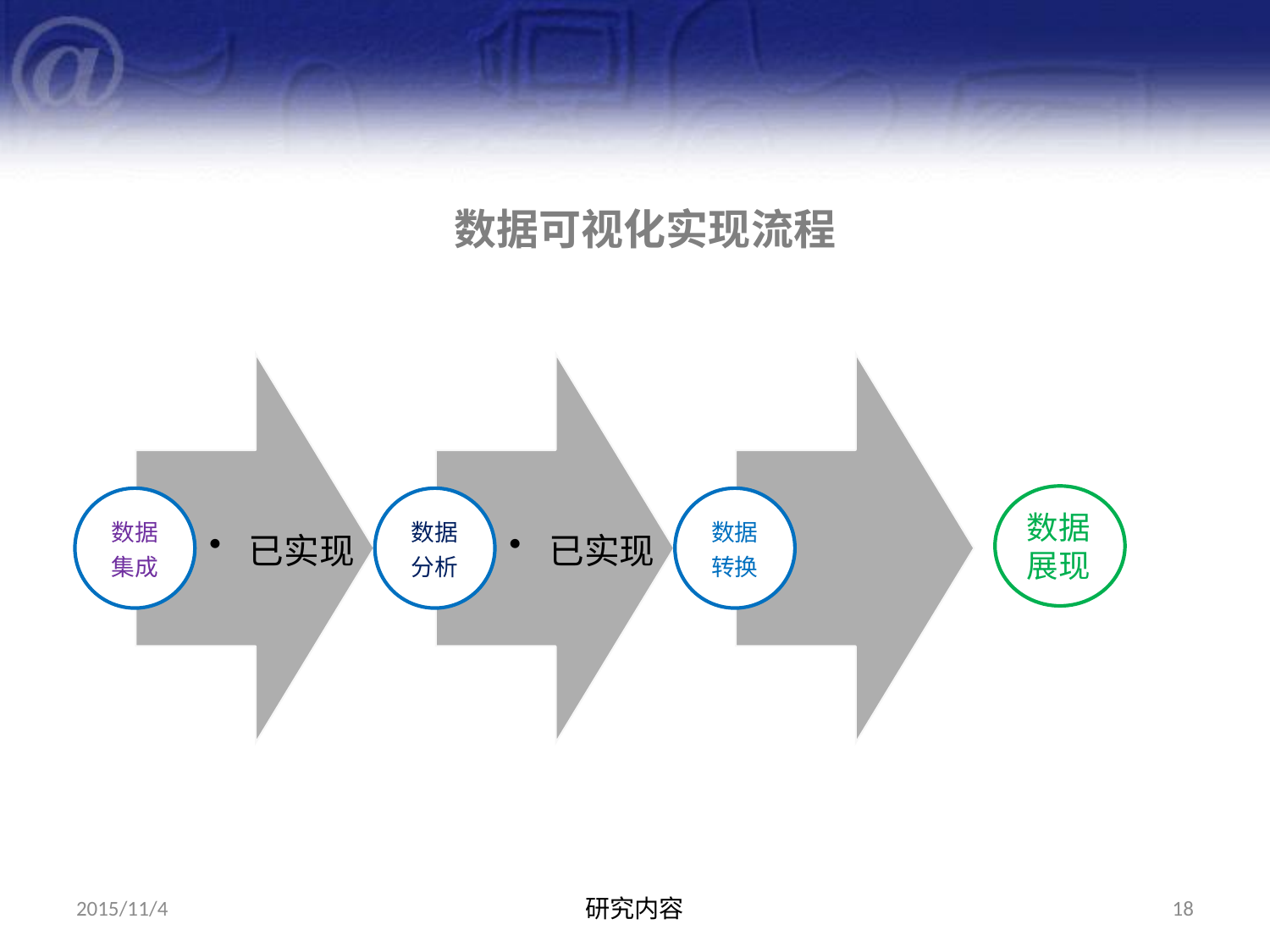

数据可视化实现流程
数据分析
已实现
数据转换
数据集成
已实现
数据展现
2015/11/4
研究内容
18